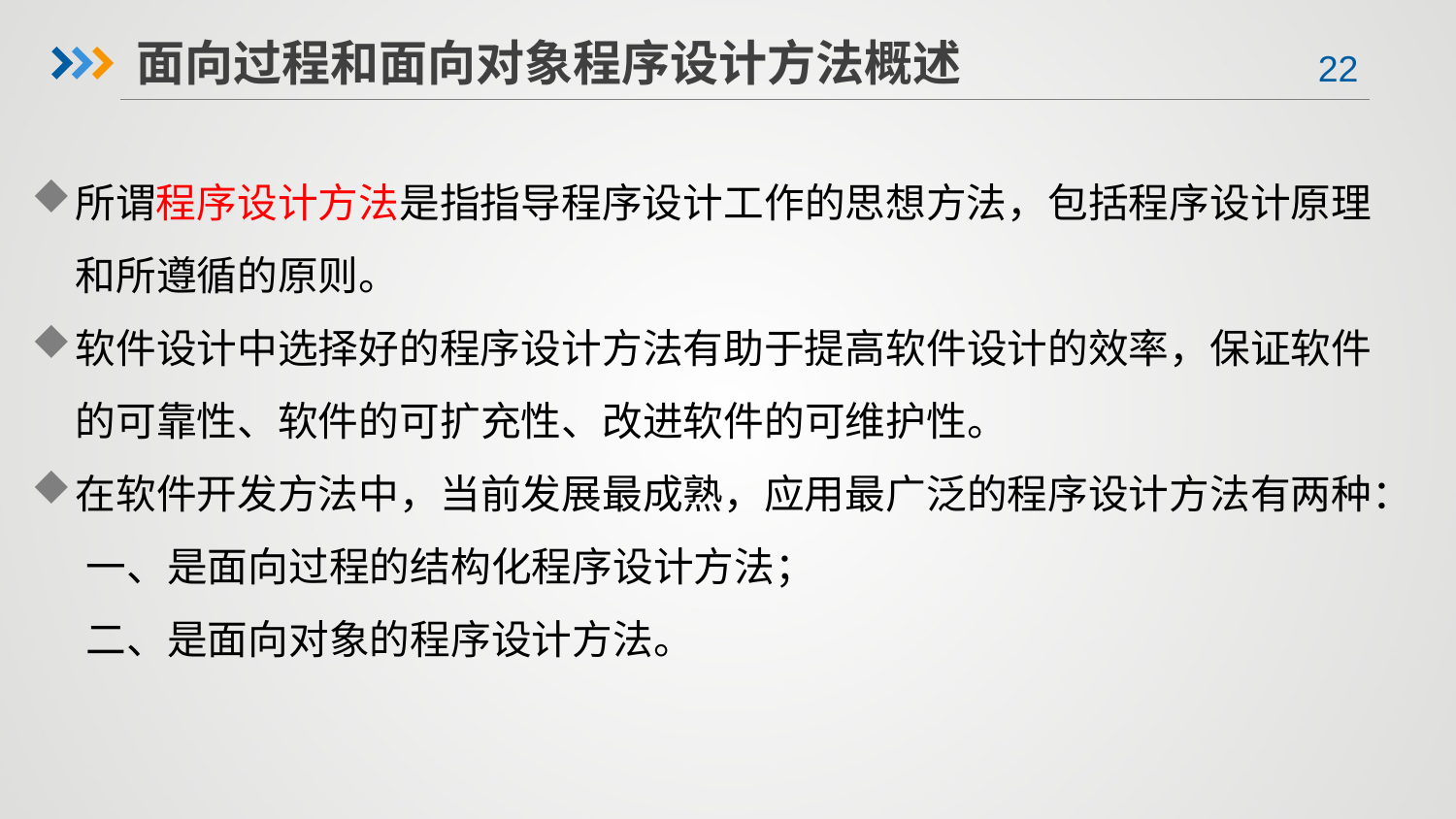

面向过程和面向对象程序设计方法概述
所谓程序设计方法是指指导程序设计工作的思想方法，包括程序设计原理和所遵循的原则。
软件设计中选择好的程序设计方法有助于提高软件设计的效率，保证软件的可靠性、软件的可扩充性、改进软件的可维护性。
在软件开发方法中，当前发展最成熟，应用最广泛的程序设计方法有两种：
     一、是面向过程的结构化程序设计方法；
     二、是面向对象的程序设计方法。